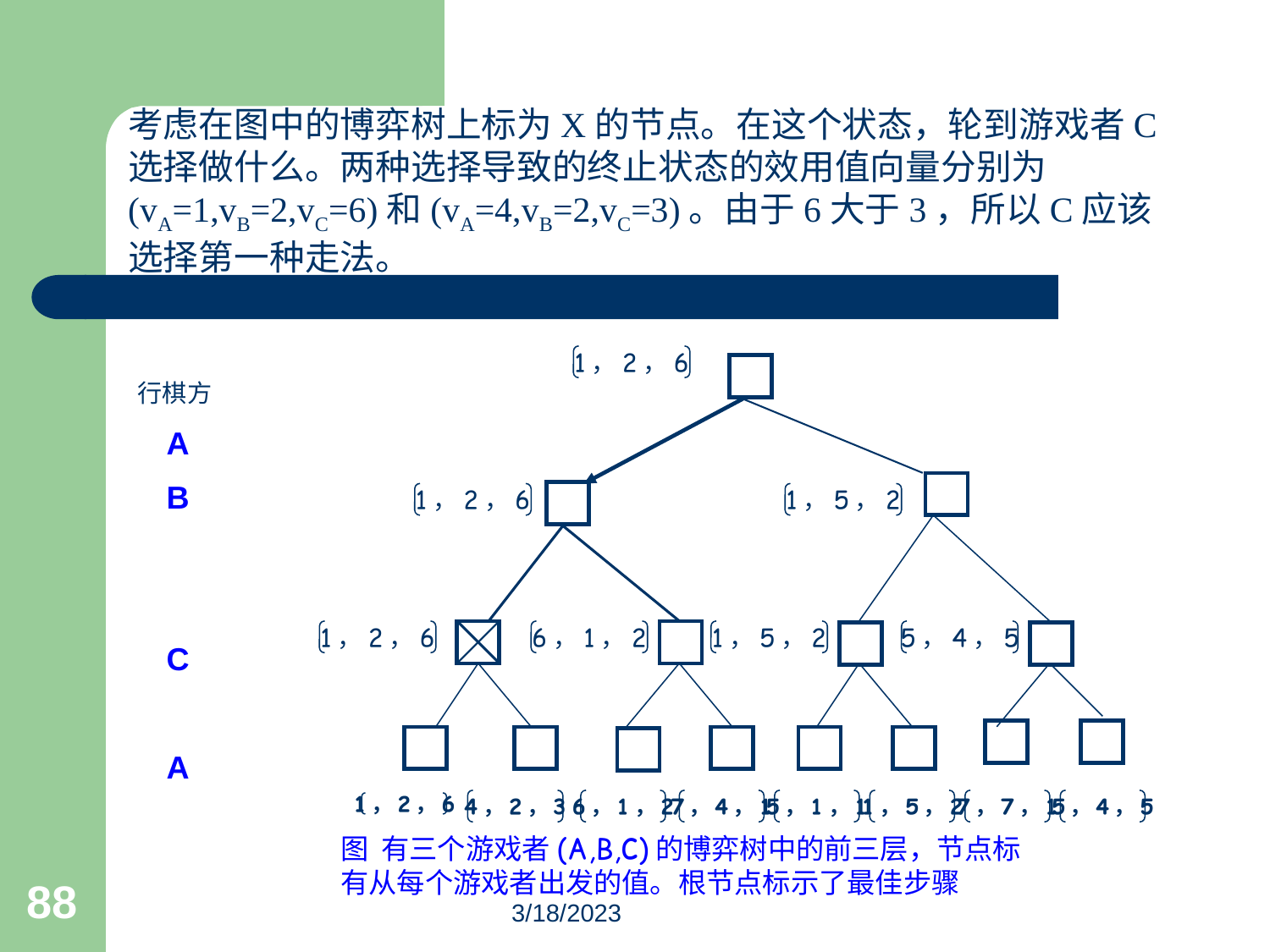

考虑在图中的博弈树上标为X的节点。在这个状态，轮到游戏者C选择做什么。两种选择导致的终止状态的效用值向量分别为(vA=1,vB=2,vC=6)和(vA=4,vB=2,vC=3)。由于6大于3，所以C应该选择第一种走法。
1，2，6

行棋方
A
B

C

A

1，2，6
1，5，2

1，2，6

6，1，2

1，5，2
5，4，5

4，2，3
6，1，2
7，4，1
5，1，1
1，5，2
7，7，1
5，4，5
1，2，6
图  有三个游戏者(A,B,C)的博弈树中的前三层，节点标有从每个游戏者出发的值。根节点标示了最佳步骤
88
3/18/2023